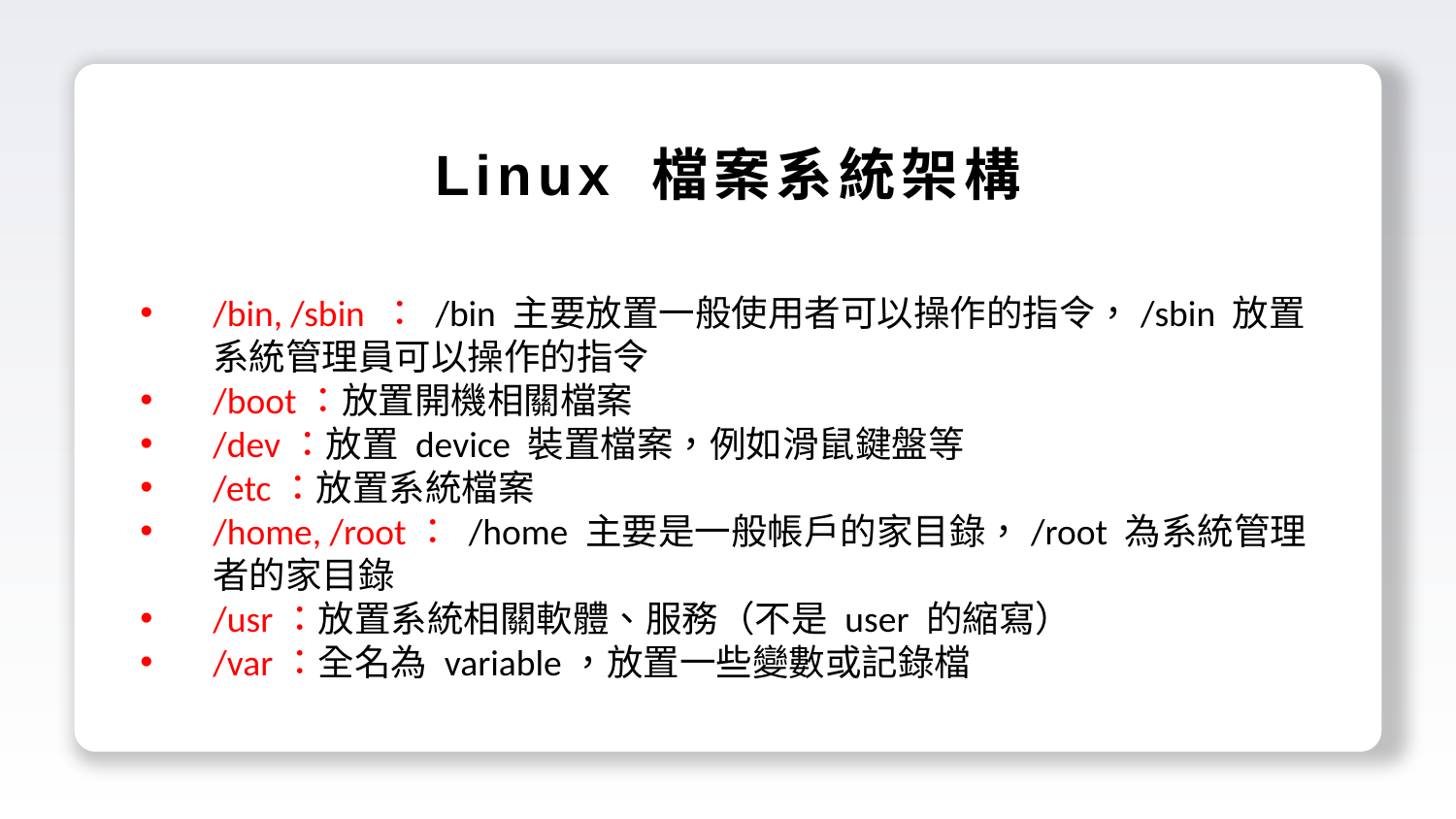

Linux 檔案系統架構
/bin, /sbin ： /bin 主要放置一般使用者可以操作的指令，/sbin 放置系統管理員可以操作的指令
/boot：放置開機相關檔案
/dev：放置 device 裝置檔案，例如滑鼠鍵盤等
/etc：放置系統檔案
/home, /root： /home 主要是一般帳戶的家目錄，/root 為系統管理者的家目錄
/usr：放置系統相關軟體、服務（不是 user 的縮寫）
/var：全名為 variable，放置一些變數或記錄檔